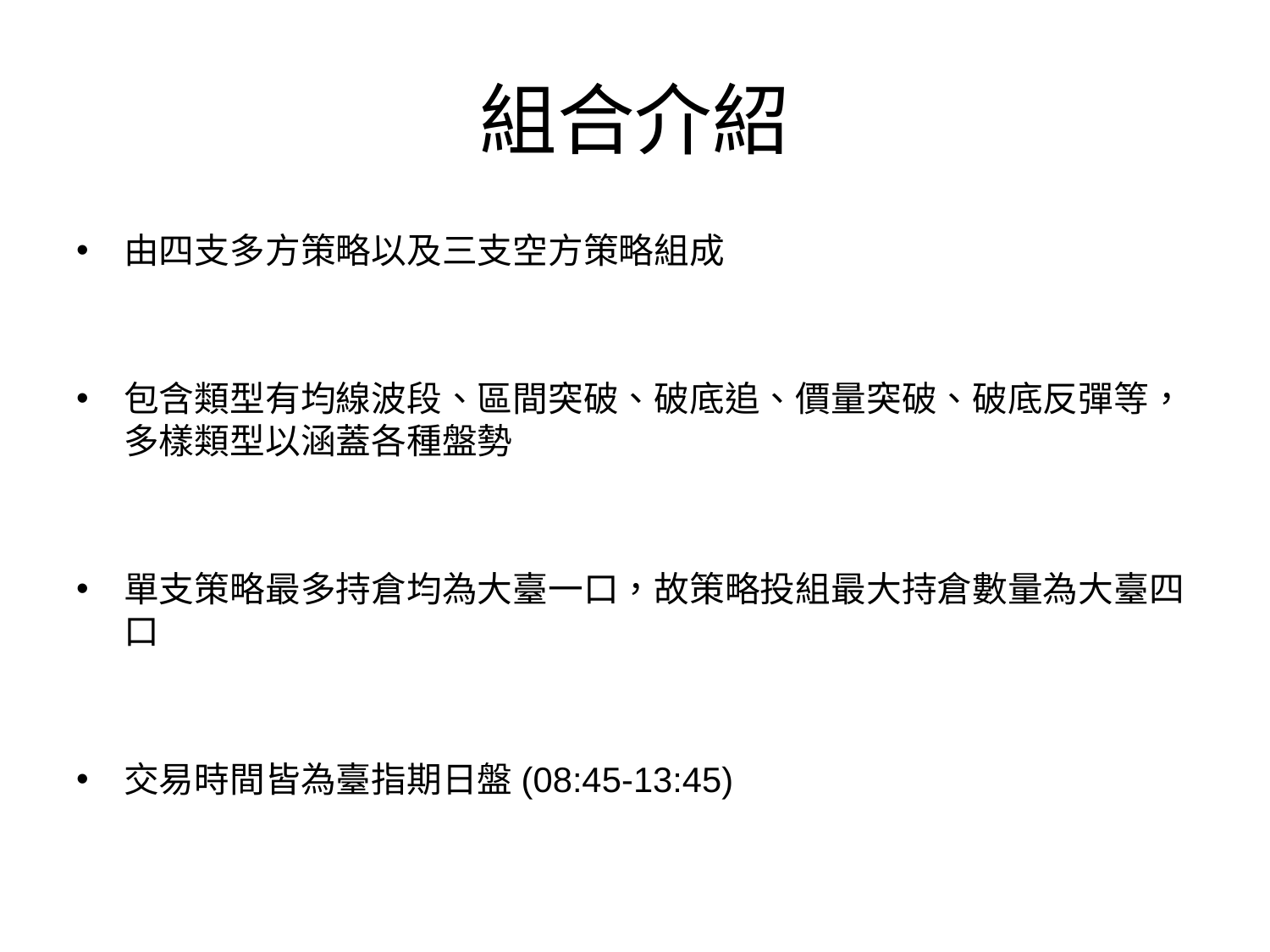

# 組合介紹
由四支多方策略以及三支空方策略組成

包含類型有均線波段、區間突破、破底追、價量突破、破底反彈等，多樣類型以涵蓋各種盤勢

單支策略最多持倉均為大臺一口，故策略投組最大持倉數量為大臺四口

交易時間皆為臺指期日盤(08:45-13:45)